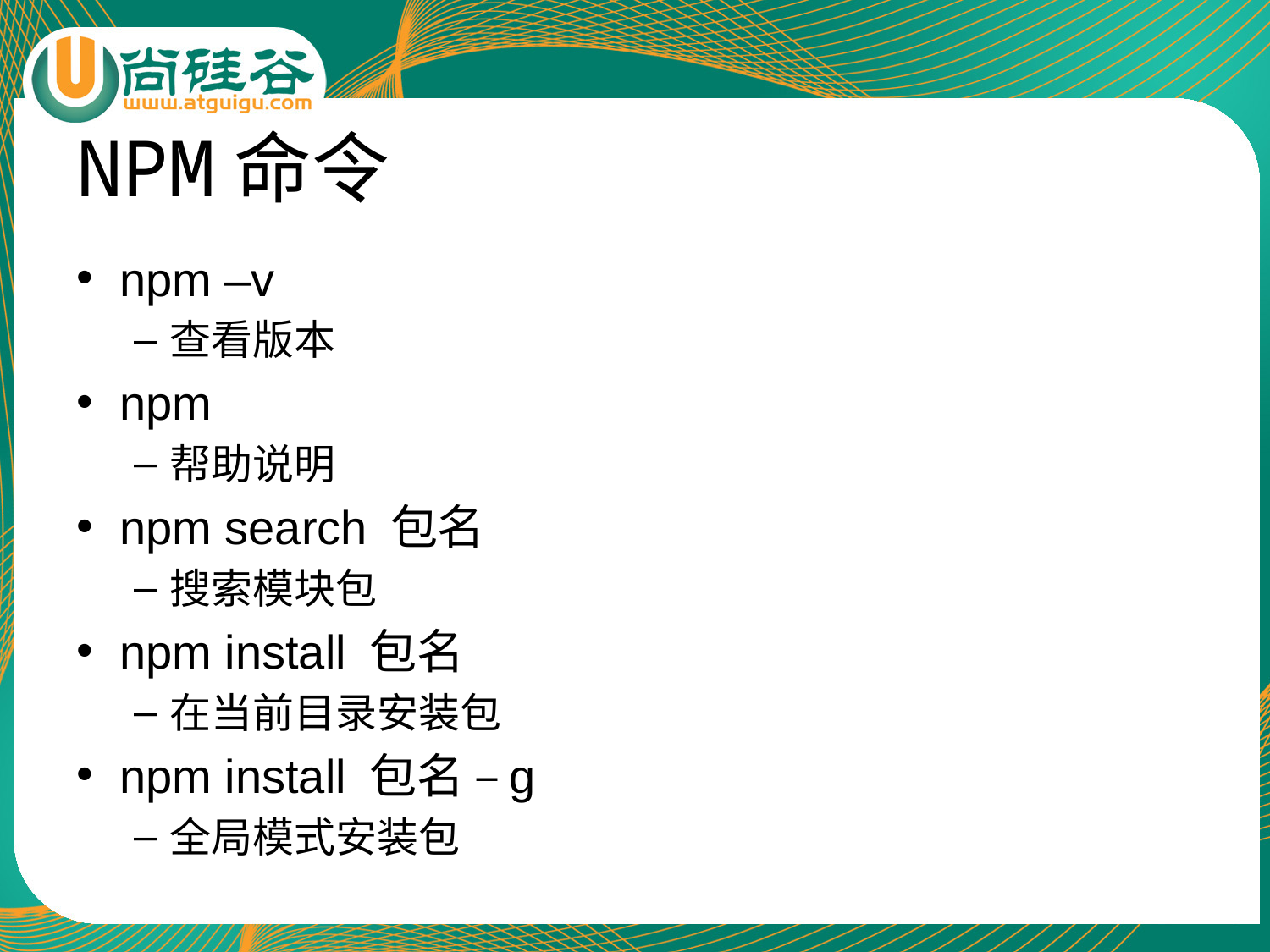

# NPM命令
npm –v
查看版本
npm
帮助说明
npm search 包名
搜索模块包
npm install 包名
在当前目录安装包
npm install 包名 –g
全局模式安装包